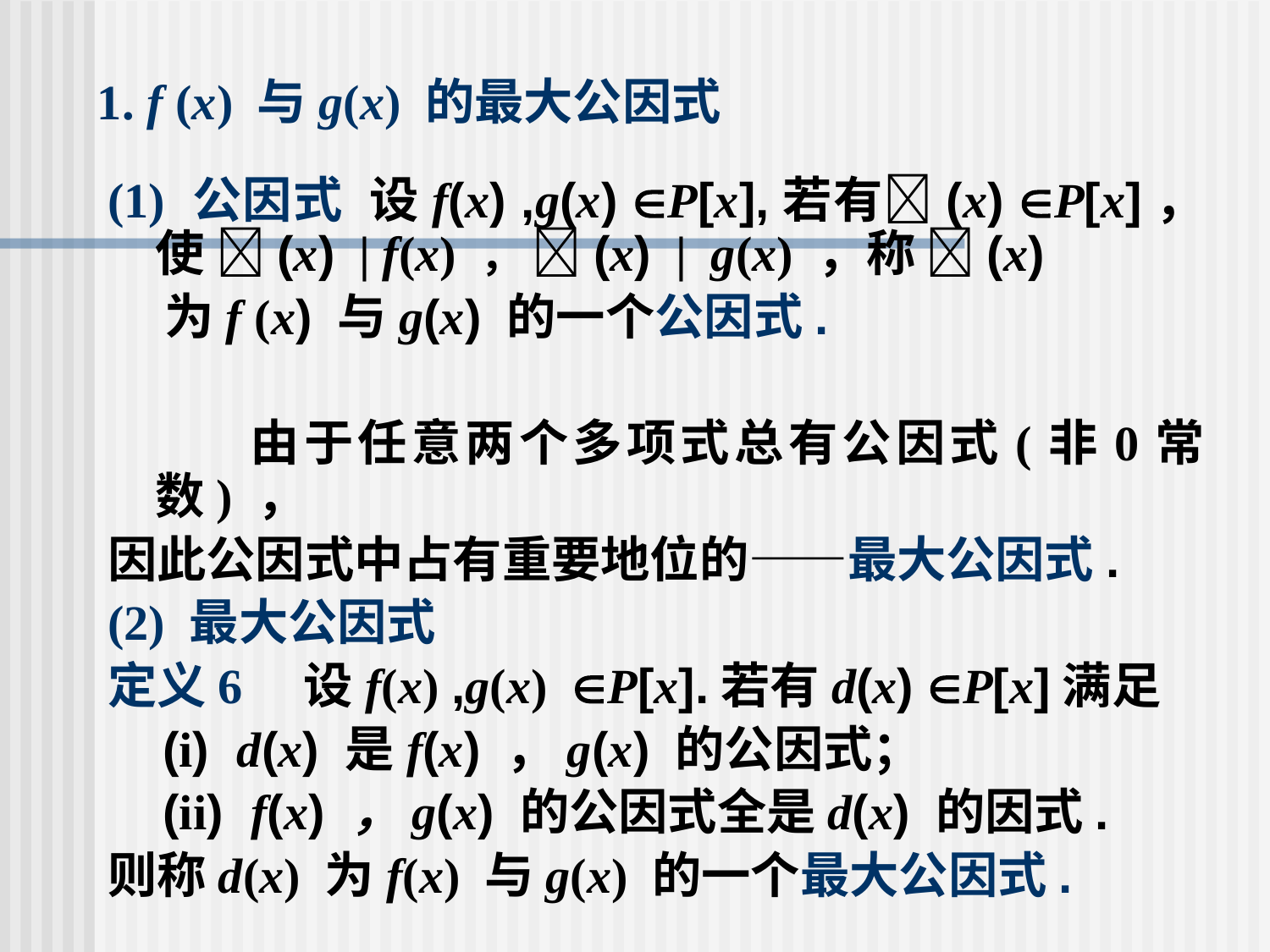

# 1. f (x) 与g(x) 的最大公因式
(1) 公因式  设f(x) ,g(x) ∈P[x],若有ϕ(x) ∈P[x]，使 ϕ(x)  | f(x) ， ϕ(x)  |  g(x) ，称 ϕ(x)
    为f (x) 与g(x) 的一个公因式.

        由于任意两个多项式总有公因式(非0常数) ，
因此公因式中占有重要地位的——最大公因式.
(2) 最大公因式
定义6    设f(x) ,g(x)  ∈P[x].若有d(x) ∈P[x]满足
    (i)  d(x) 是f(x) ，g(x) 的公因式；
    (ii)  f(x) ，g(x) 的公因式全是d(x) 的因式.
则称d(x) 为f(x) 与g(x) 的一个最大公因式.